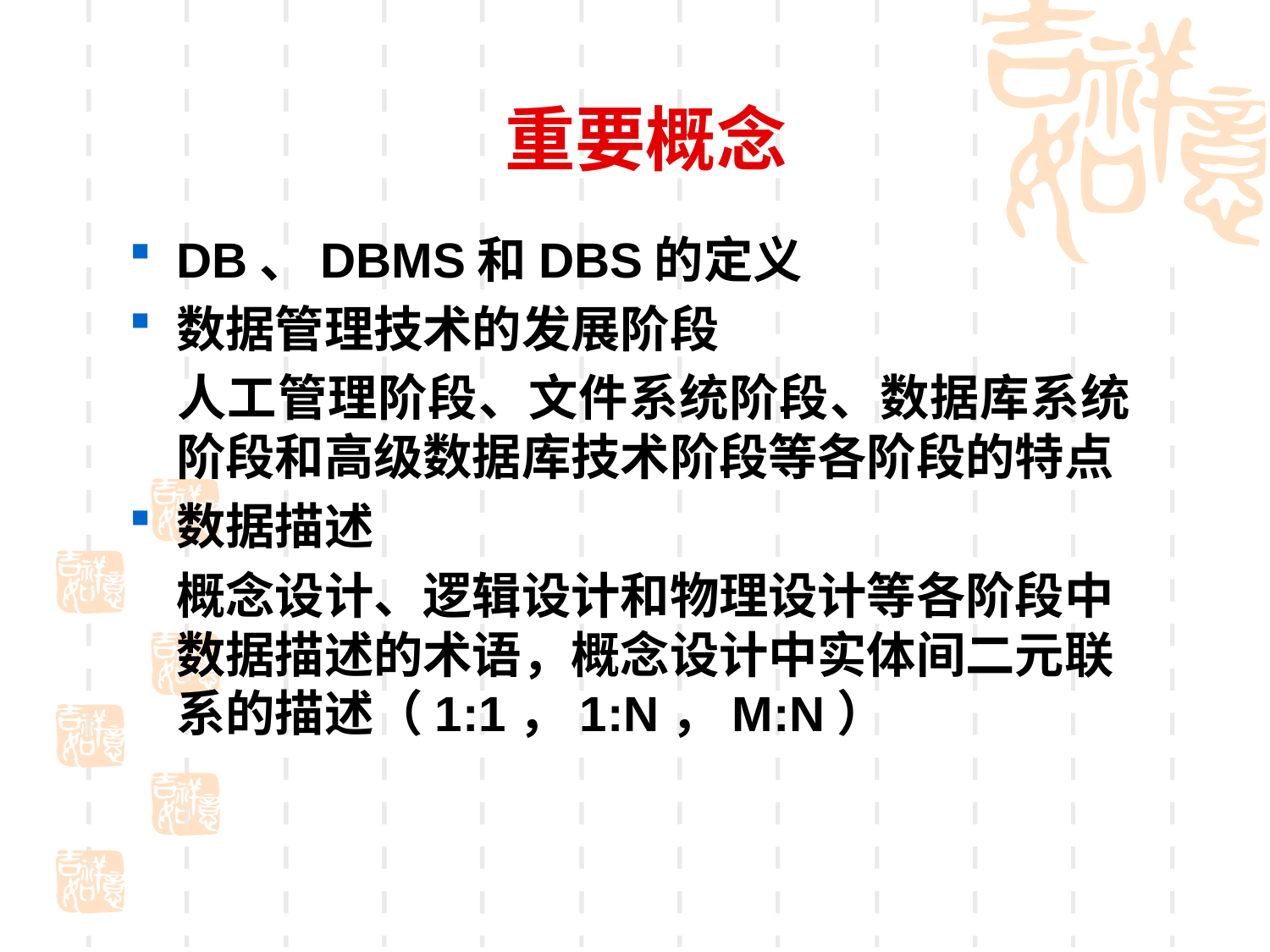

# 重要概念
DB、DBMS和DBS的定义
数据管理技术的发展阶段
	人工管理阶段、文件系统阶段、数据库系统阶段和高级数据库技术阶段等各阶段的特点
数据描述
	概念设计、逻辑设计和物理设计等各阶段中数据描述的术语，概念设计中实体间二元联系的描述（1:1，1:N，M:N）